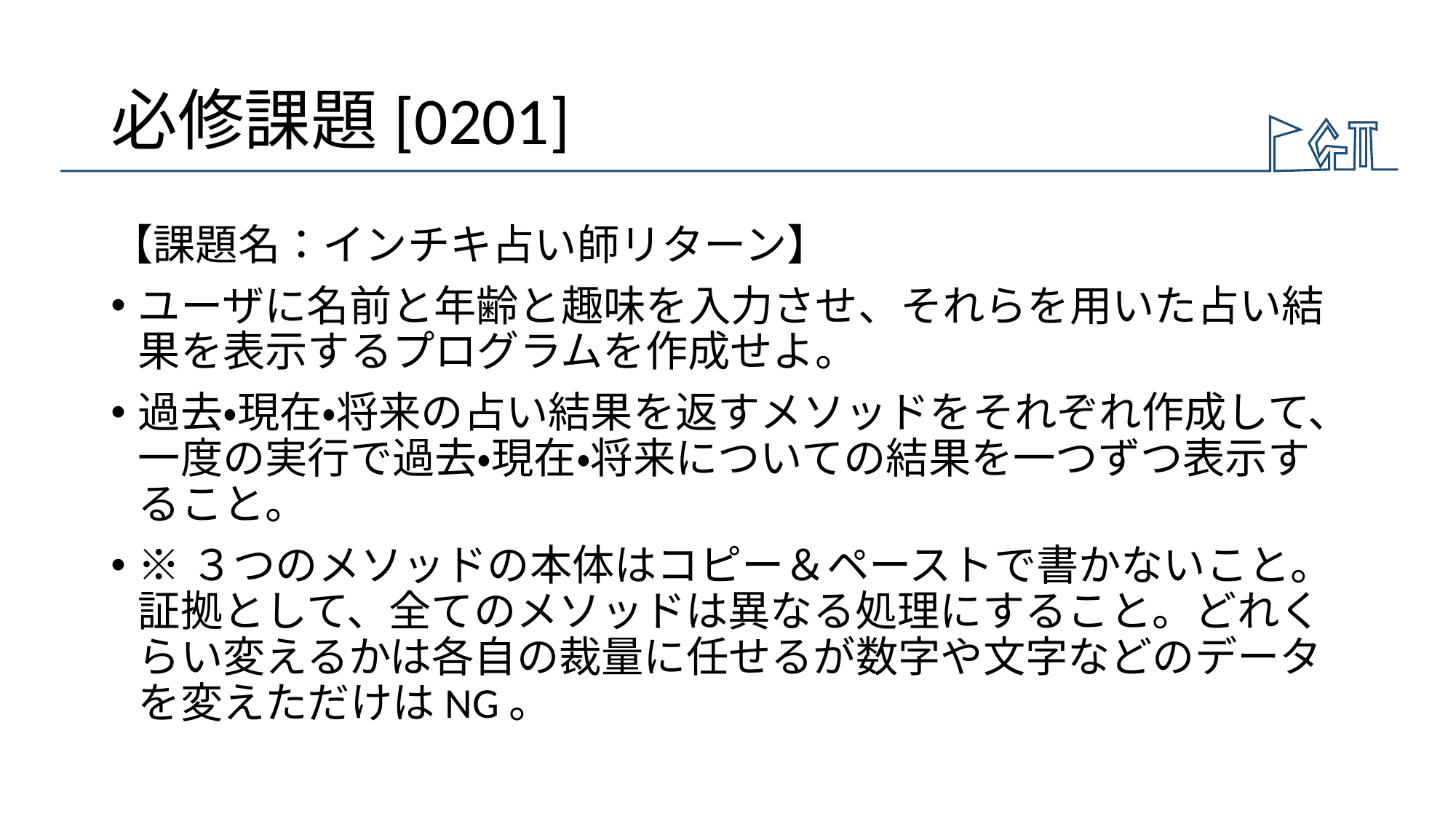

# 必修課題[0201]
【課題名：インチキ占い師リターン】
ユーザに名前と年齢と趣味を入力させ、それらを用いた占い結果を表示するプログラムを作成せよ。
過去・現在・将来の占い結果を返すメソッドをそれぞれ作成して、一度の実行で過去・現在・将来についての結果を一つずつ表示すること。
※３つのメソッドの本体はコピー＆ペーストで書かないこと。証拠として、全てのメソッドは異なる処理にすること。どれくらい変えるかは各自の裁量に任せるが数字や文字などのデータを変えただけはNG。